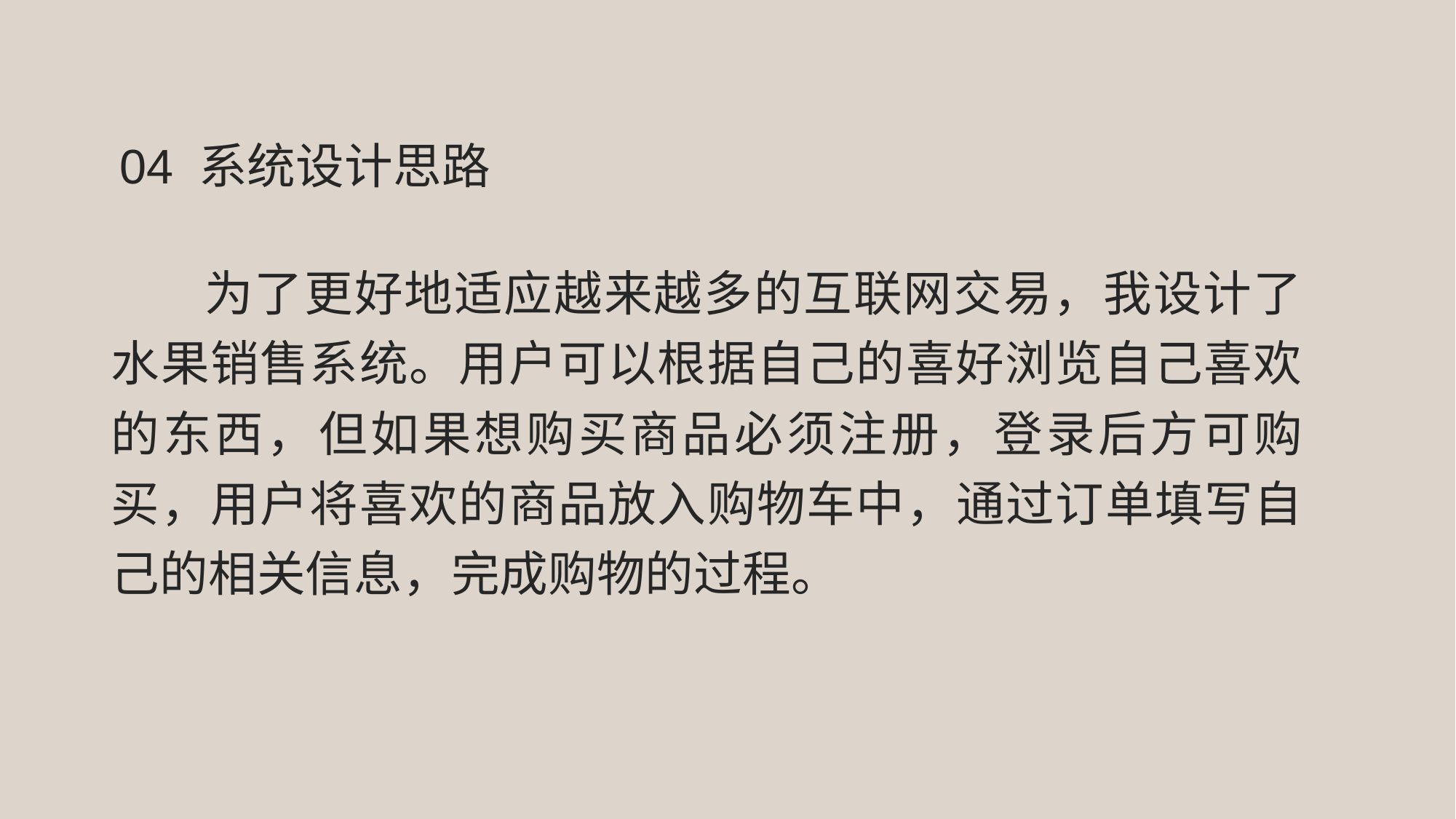

04 系统设计思路
          为了更好地适应越来越多的互联网交易，我设计了水果销售系统。用户可以根据自己的喜好浏览自己喜欢的东西，但如果想购买商品必须注册，登录后方可购买，用户将喜欢的商品放入购物车中，通过订单填写自己的相关信息，完成购物的过程。